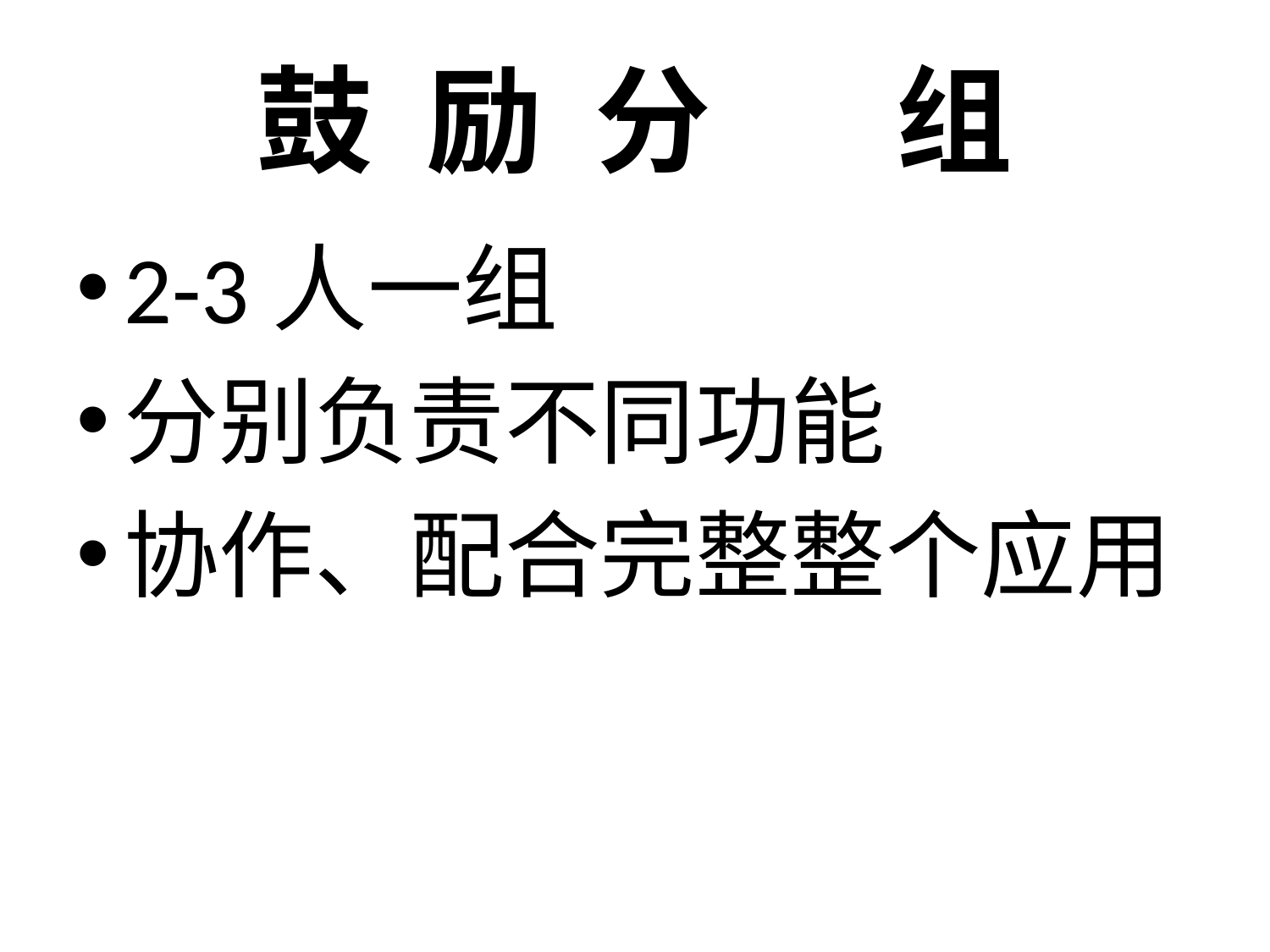

# 鼓  励  分       组
2-3人一组
分别负责不同功能
协作、配合完整整个应用